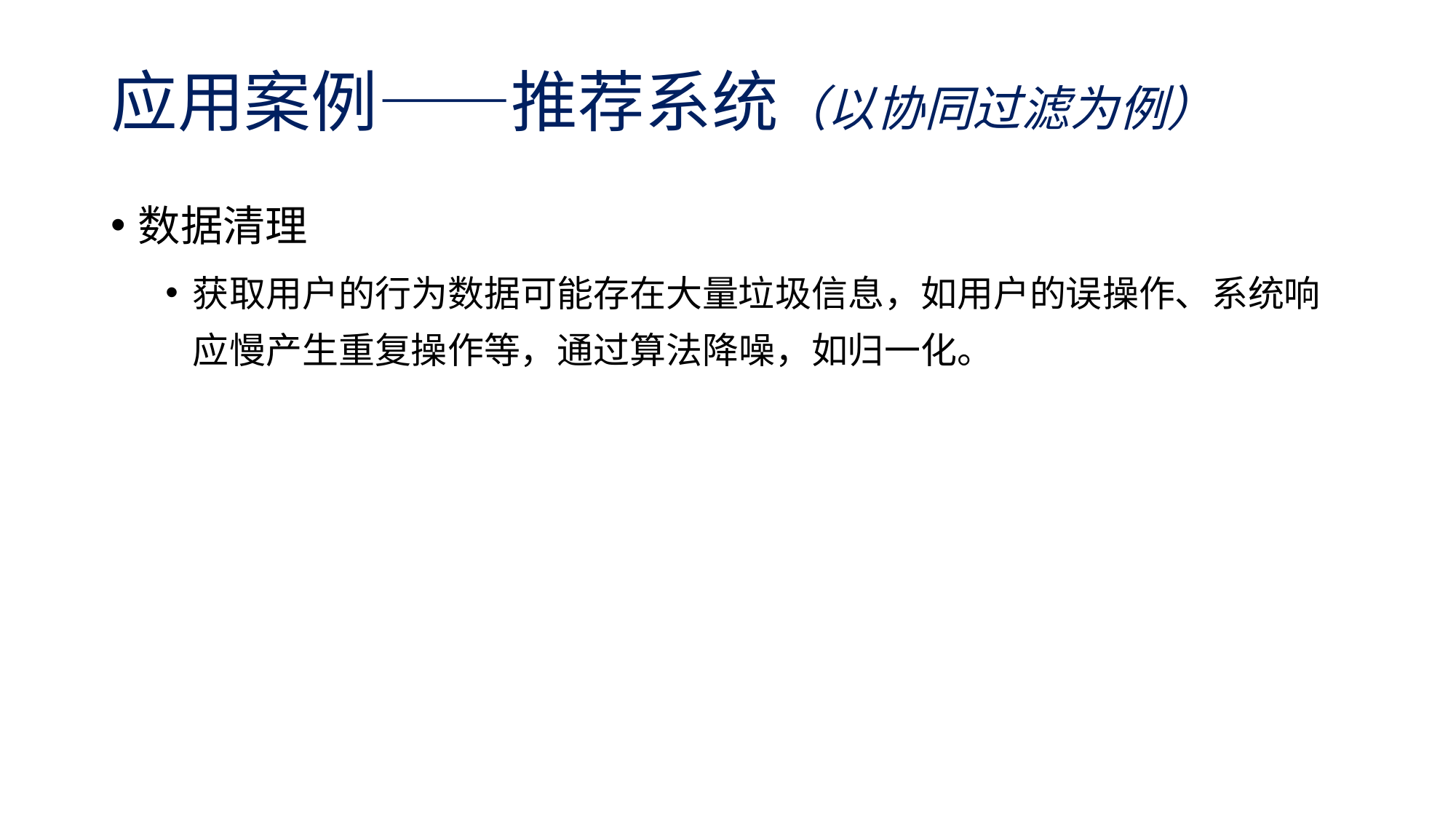

# 应用案例——推荐系统（以协同过滤为例）
数据清理
获取用户的行为数据可能存在大量垃圾信息，如用户的误操作、系统响应慢产生重复操作等，通过算法降噪，如归一化。